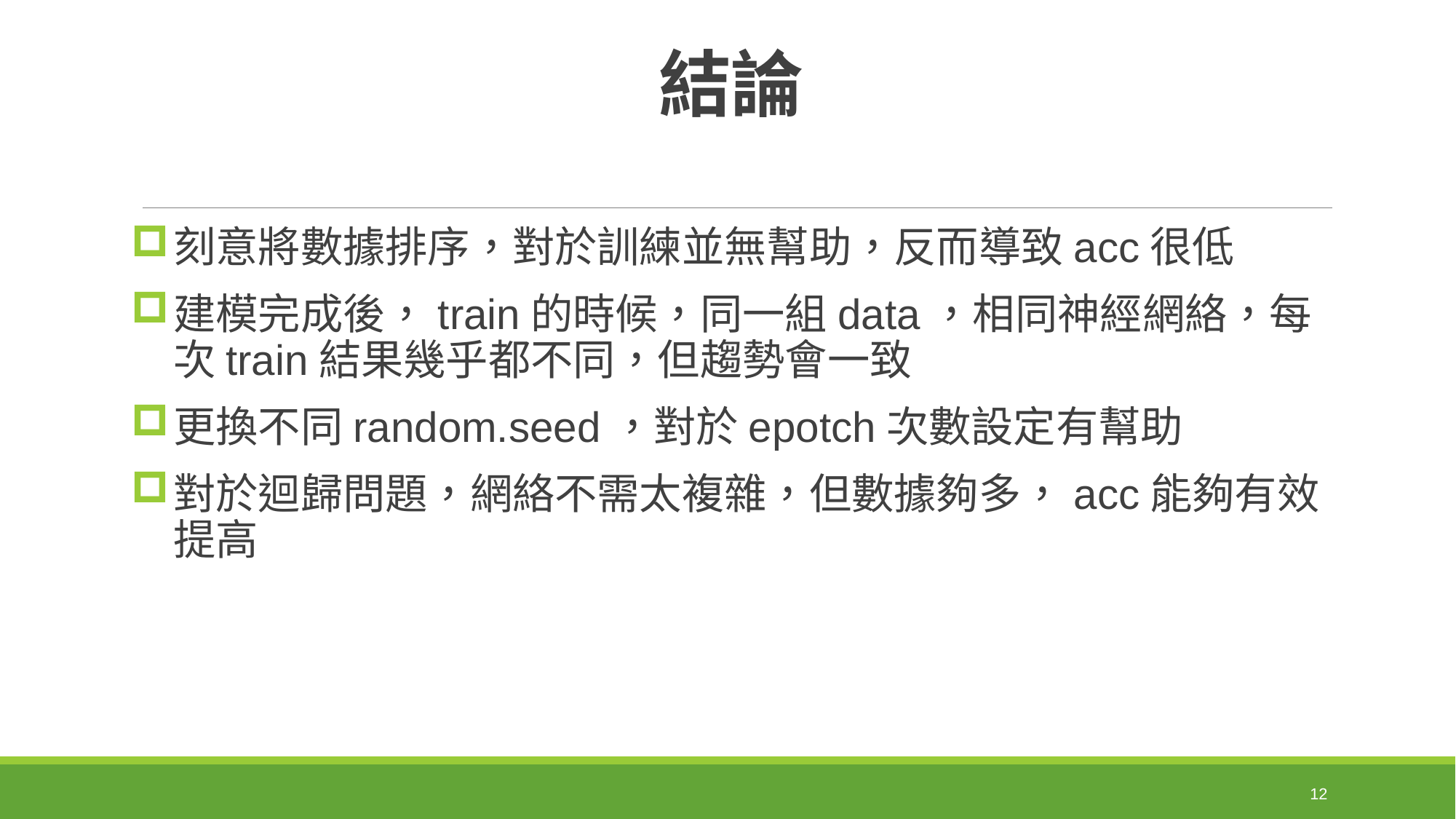

# 結論
刻意將數據排序，對於訓練並無幫助，反而導致acc很低
建模完成後，train的時候，同一組data，相同神經網絡，每次train結果幾乎都不同，但趨勢會一致
更換不同random.seed，對於epotch次數設定有幫助
對於迴歸問題，網絡不需太複雜，但數據夠多，acc能夠有效提高

12